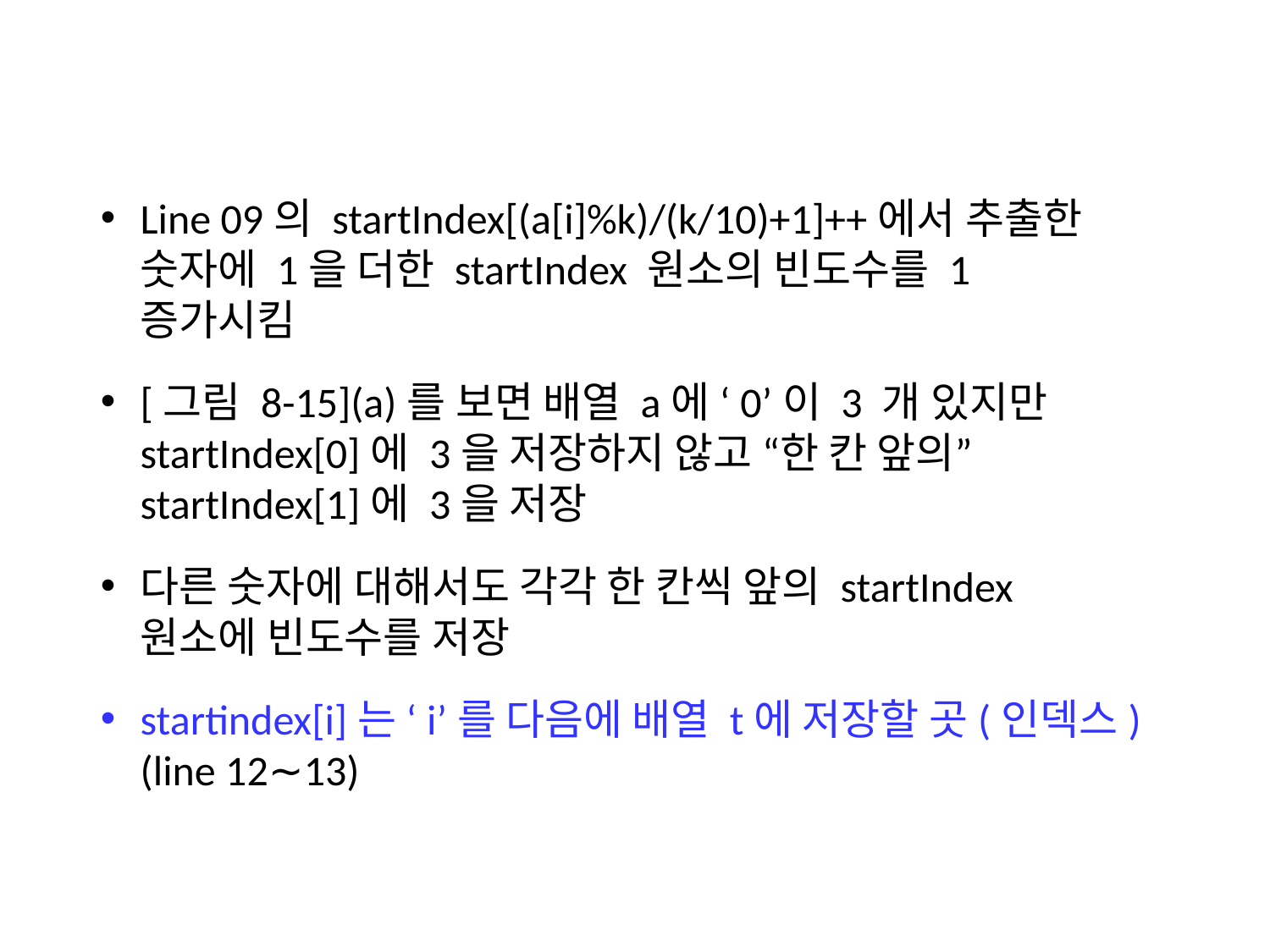

Line 09의 startIndex[(a[i]%k)/(k/10)+1]++에서 추출한 숫자에 1을 더한 startIndex 원소의 빈도수를 1 증가시킴
[그림 8-15](a)를 보면 배열 a에 ‘0’이 3 개 있지만 startIndex[0]에 3을 저장하지 않고 “한 칸 앞의” startIndex[1]에 3을 저장
다른 숫자에 대해서도 각각 한 칸씩 앞의 startIndex 원소에 빈도수를 저장
startindex[i]는 ‘i’를 다음에 배열 t에 저장할 곳(인덱스) (line 12∼13)